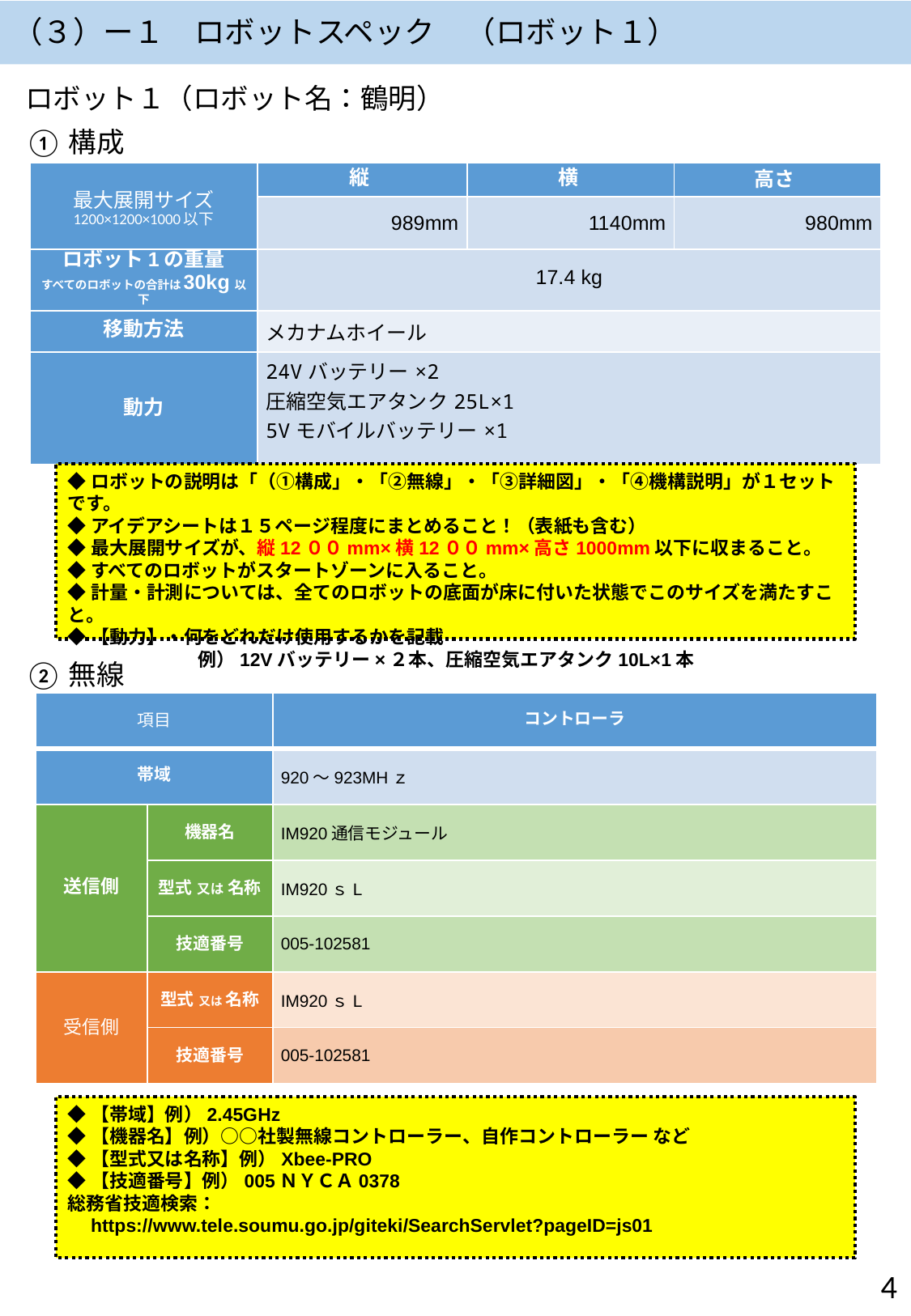

（３）ー１　ロボットスペック　（ロボット１）
ロボット１（ロボット名：鶴明）
# ①構成
| 最大展開サイズ 1200×1200×1000以下 | 縦 | 横 | 高さ |
| --- | --- | --- | --- |
|  | 989mm | 1140mm | 980mm |
| ロボット1の重量 すべてのロボットの合計は30kg以下 | 17.4 kg |
| --- | --- |
| 移動方法 | メカナムホイール |
| 動力 | 24Vバッテリー×2 圧縮空気エアタンク25L×1 5Vモバイルバッテリー×1 |
◆ロボットの説明は「（①構成」・「②無線」・「③詳細図」・「④機構説明」が１セットです。
◆アイデアシートは１５ページ程度にまとめること！（表紙も含む）
◆最大展開サイズが、縦12００mm×横12００mm×高さ1000mm以下に収まること。
◆すべてのロボットがスタートゾーンに入ること。
◆計量・計測については、全てのロボットの底面が床に付いた状態でこのサイズを満たすこと。
◆【動力】・何をどれだけ使用するかを記載
　　　　　　　例）12Vバッテリー×２本、圧縮空気エアタンク10L×1本

②無線
| 項目 |  | コントローラ |
| --- | --- | --- |
| 帯域 |  | 920～923MHｚ |
| 送信側 | 機器名 | IM920通信モジュール |
|  | 型式 又は 名称 | IM920ｓL |
|  | 技適番号 | 005-102581 |
| 受信側 | 型式 又は 名称 | IM920ｓL |
|  | 技適番号 | 005-102581 |
◆【帯域】例）2.45GHz
◆【機器名】例）○○社製無線コントローラー、自作コントローラー など
◆【型式又は名称】例）Xbee-PRO
◆【技適番号】例）005ＮＹＣＡ0378
総務省技適検索：
　https://www.tele.soumu.go.jp/giteki/SearchServlet?pageID=js01

4